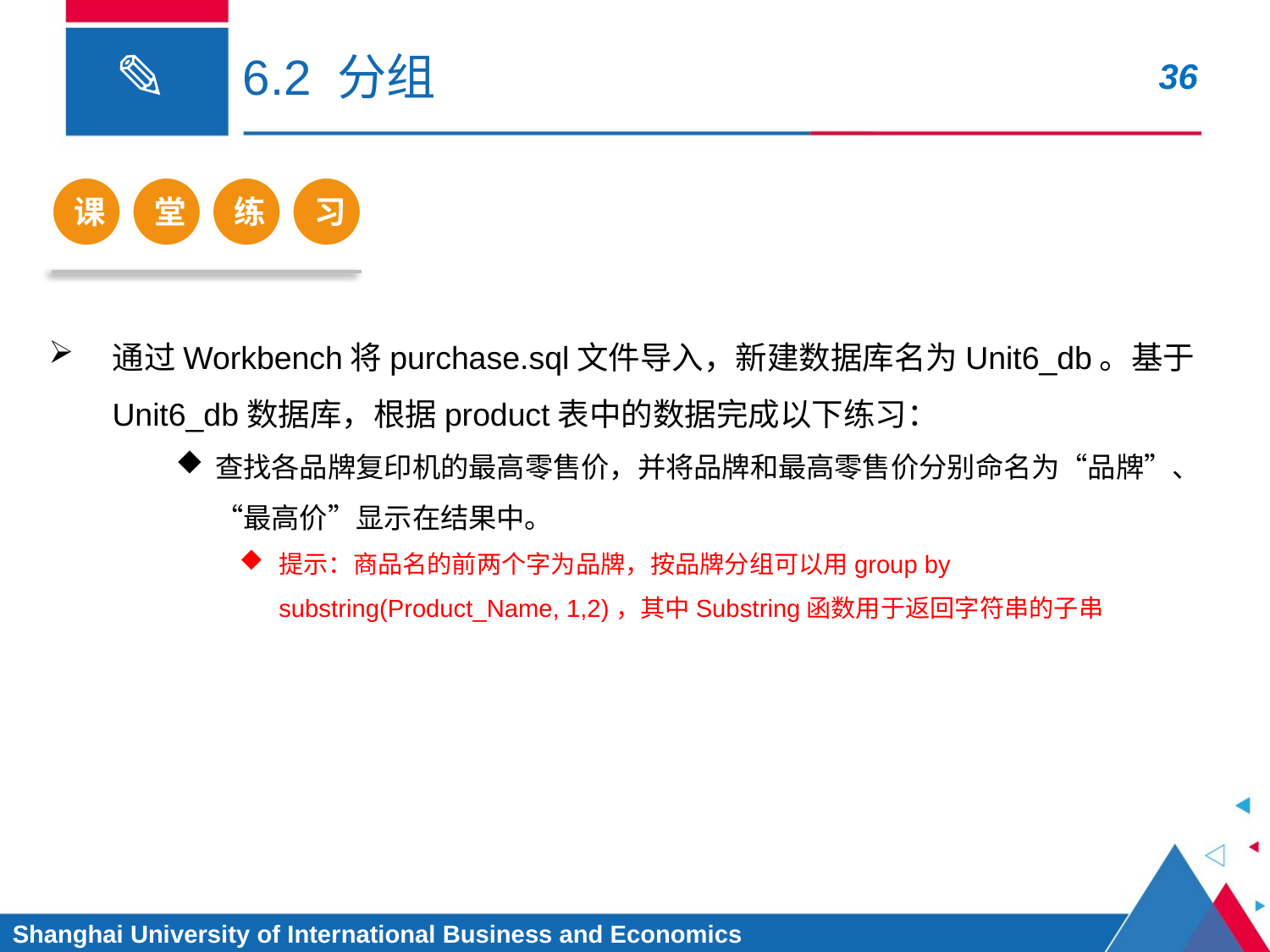

# 6.2 分组
课
堂
练
习
通过Workbench将purchase.sql文件导入，新建数据库名为Unit6_db。基于Unit6_db数据库，根据product表中的数据完成以下练习：
查找各品牌复印机的最高零售价，并将品牌和最高零售价分别命名为“品牌”、“最高价”显示在结果中。
提示：商品名的前两个字为品牌，按品牌分组可以用group by substring(Product_Name, 1,2)，其中Substring函数用于返回字符串的子串